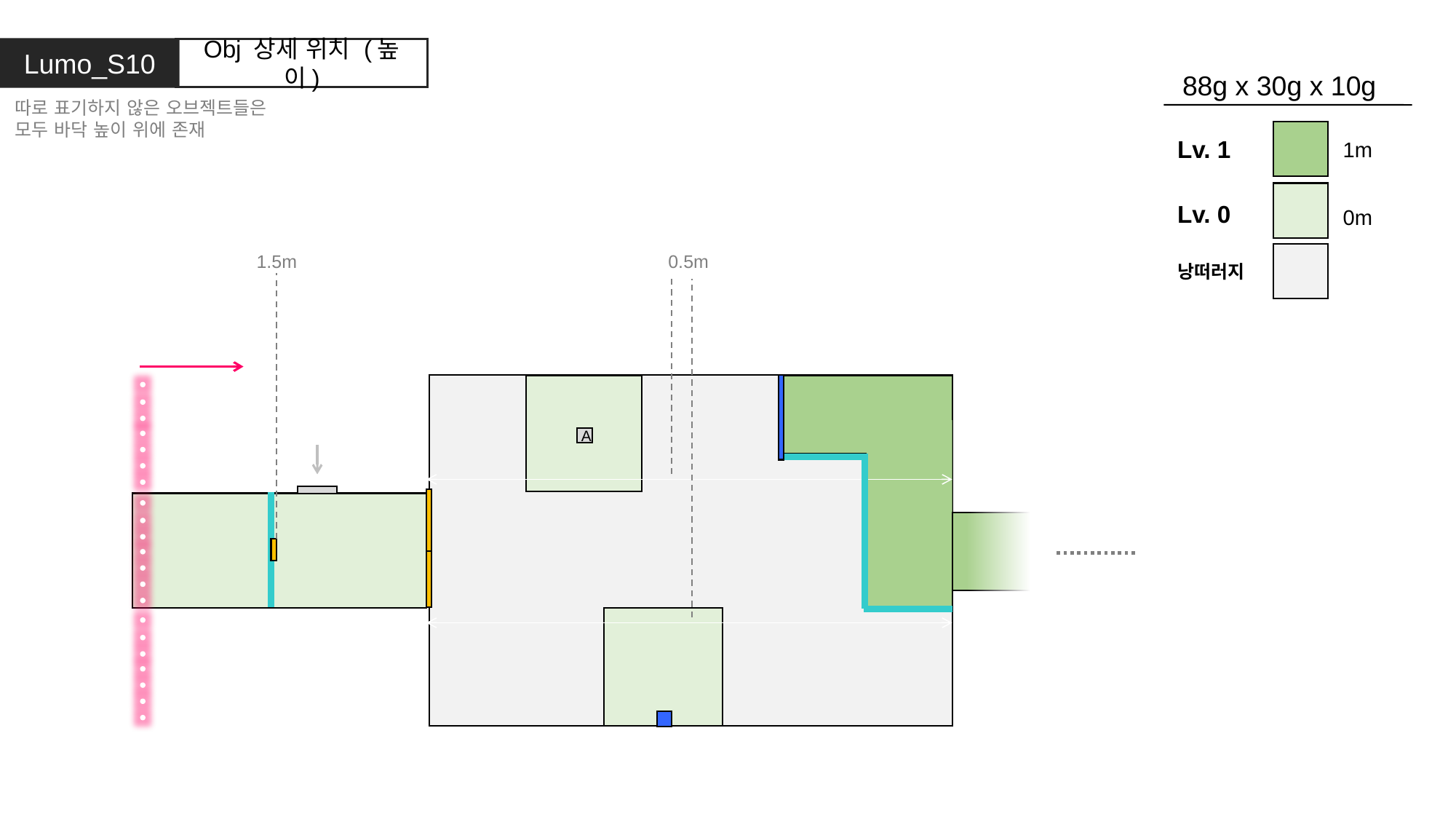

Lumo_S10
Obj 상세 위치 (높이)
88g x 30g x 10g
따로 표기하지 않은 오브젝트들은 모두 바닥 높이 위에 존재

Lv. 1
1m

Lv. 0
0m

낭떠러지
1.5m
0.5m

A